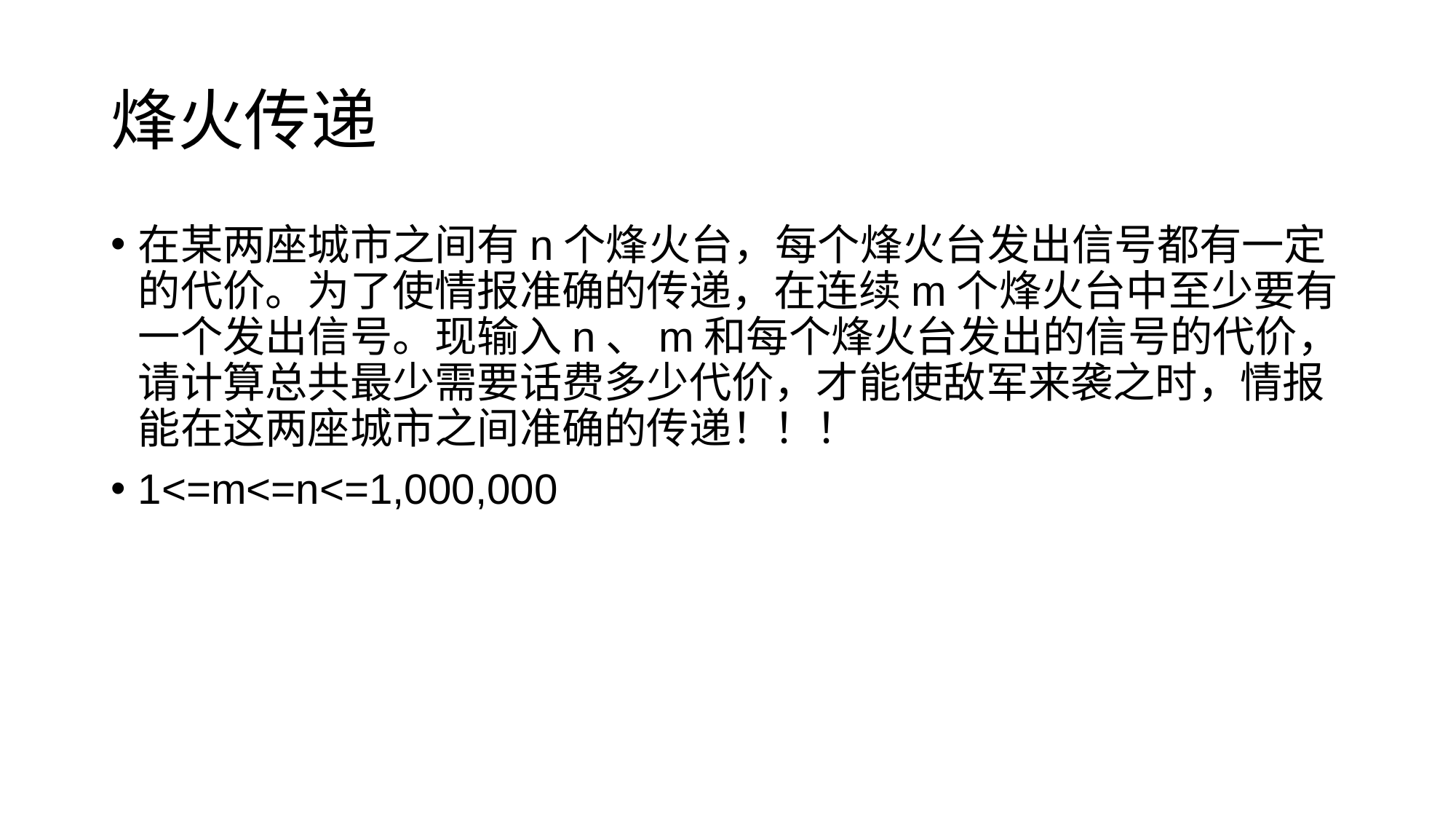

# 烽火传递
在某两座城市之间有n个烽火台，每个烽火台发出信号都有一定的代价。为了使情报准确的传递，在连续m个烽火台中至少要有一个发出信号。现输入n、m和每个烽火台发出的信号的代价，请计算总共最少需要话费多少代价，才能使敌军来袭之时，情报能在这两座城市之间准确的传递！！！
1<=m<=n<=1,000,000